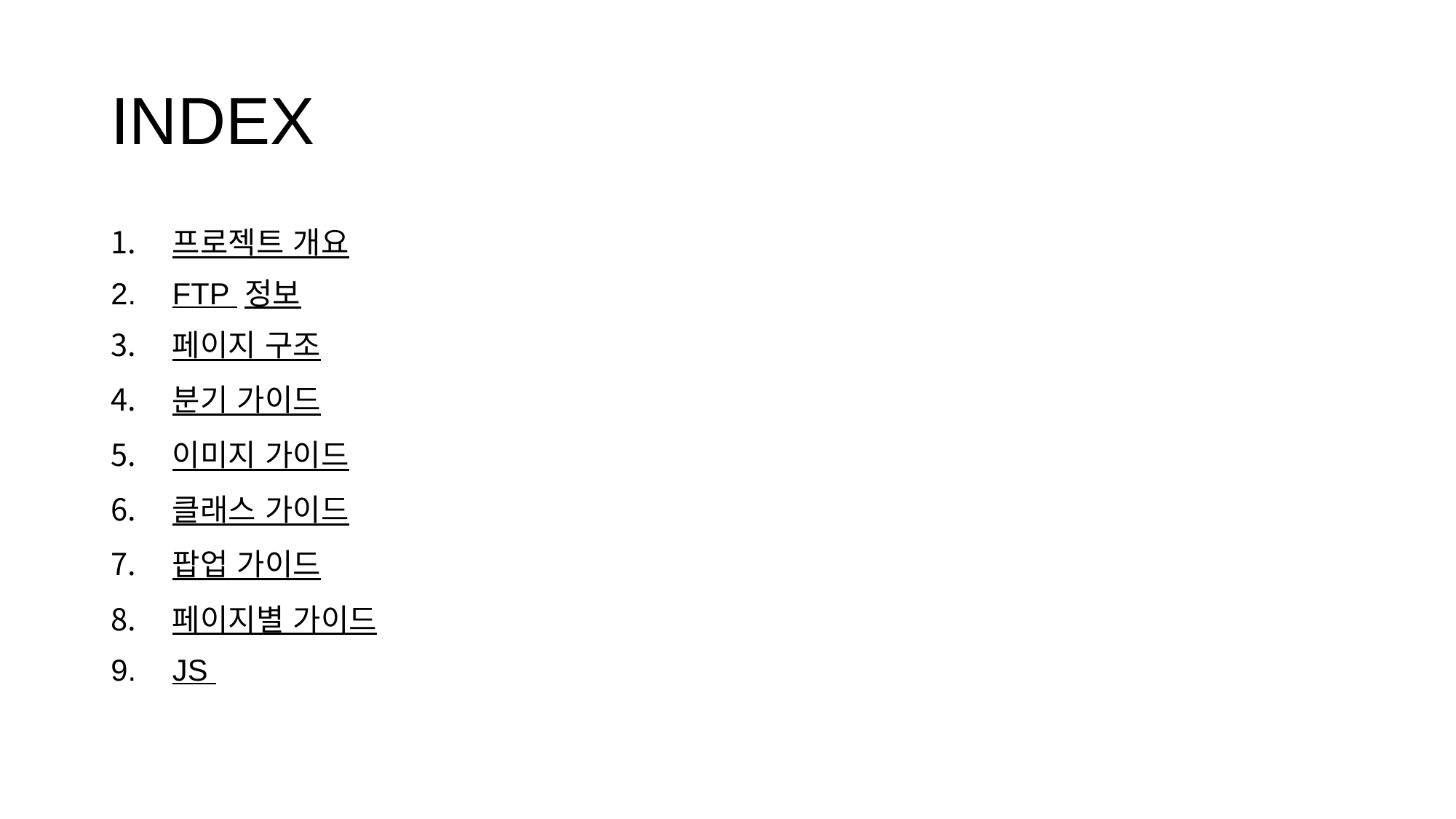

# INDEX
프로젝트 개요
FTP 정보
페이지 구조
분기 가이드
이미지 가이드
클래스 가이드
팝업 가이드
페이지별 가이드
JS